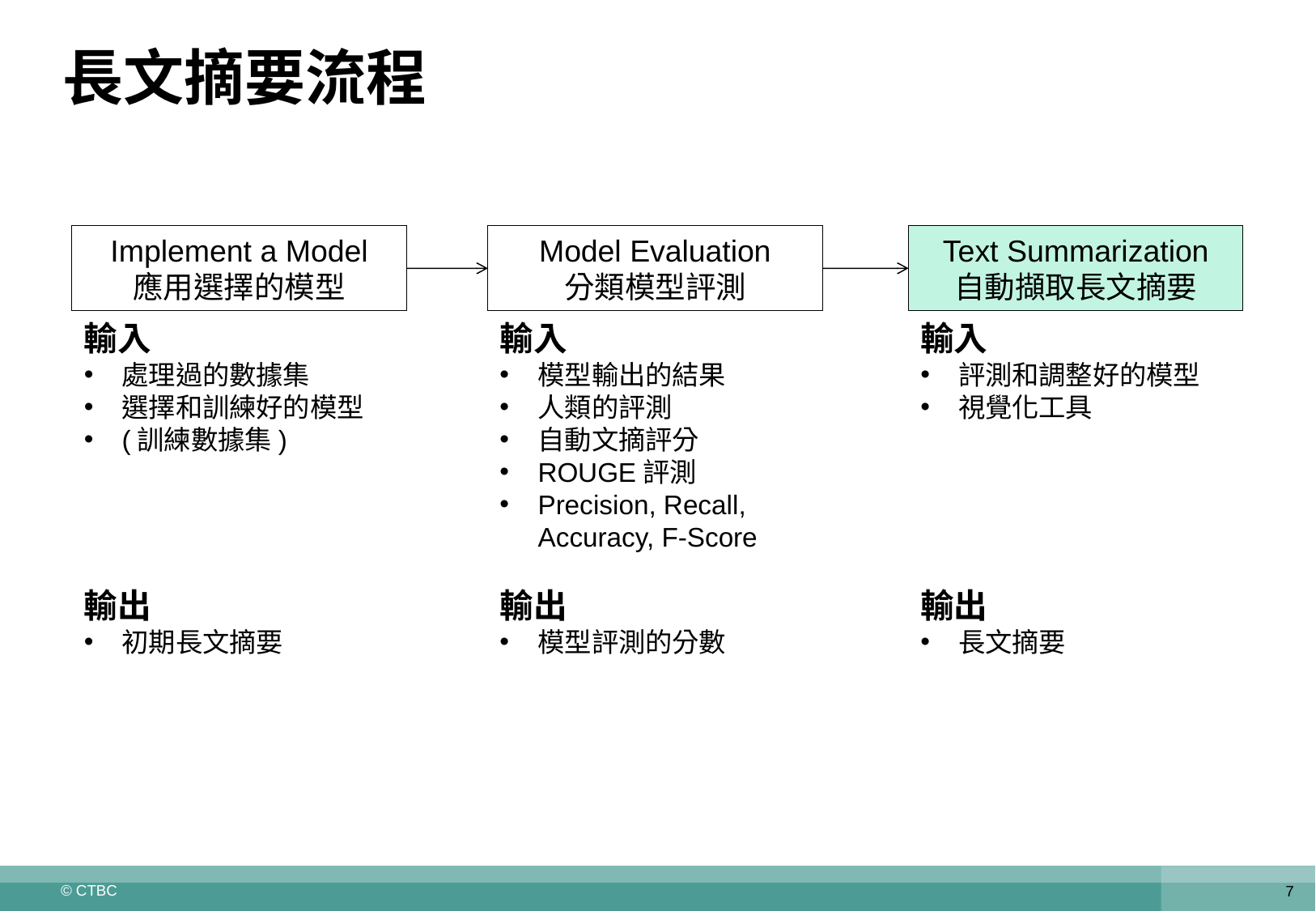

# 長文摘要流程
Implement a Model
應用選擇的模型
Text Summarization
自動擷取長文摘要
Model Evaluation
分類模型評測
輸入
處理過的數據集
選擇和訓練好的模型
(訓練數據集)

輸出
初期長文摘要
輸入
模型輸出的結果
人類的評測
自動文摘評分
ROUGE評測
Precision, Recall, Accuracy, F-Score

輸出
模型評測的分數

輸入
評測和調整好的模型
視覺化工具

輸出
長文摘要